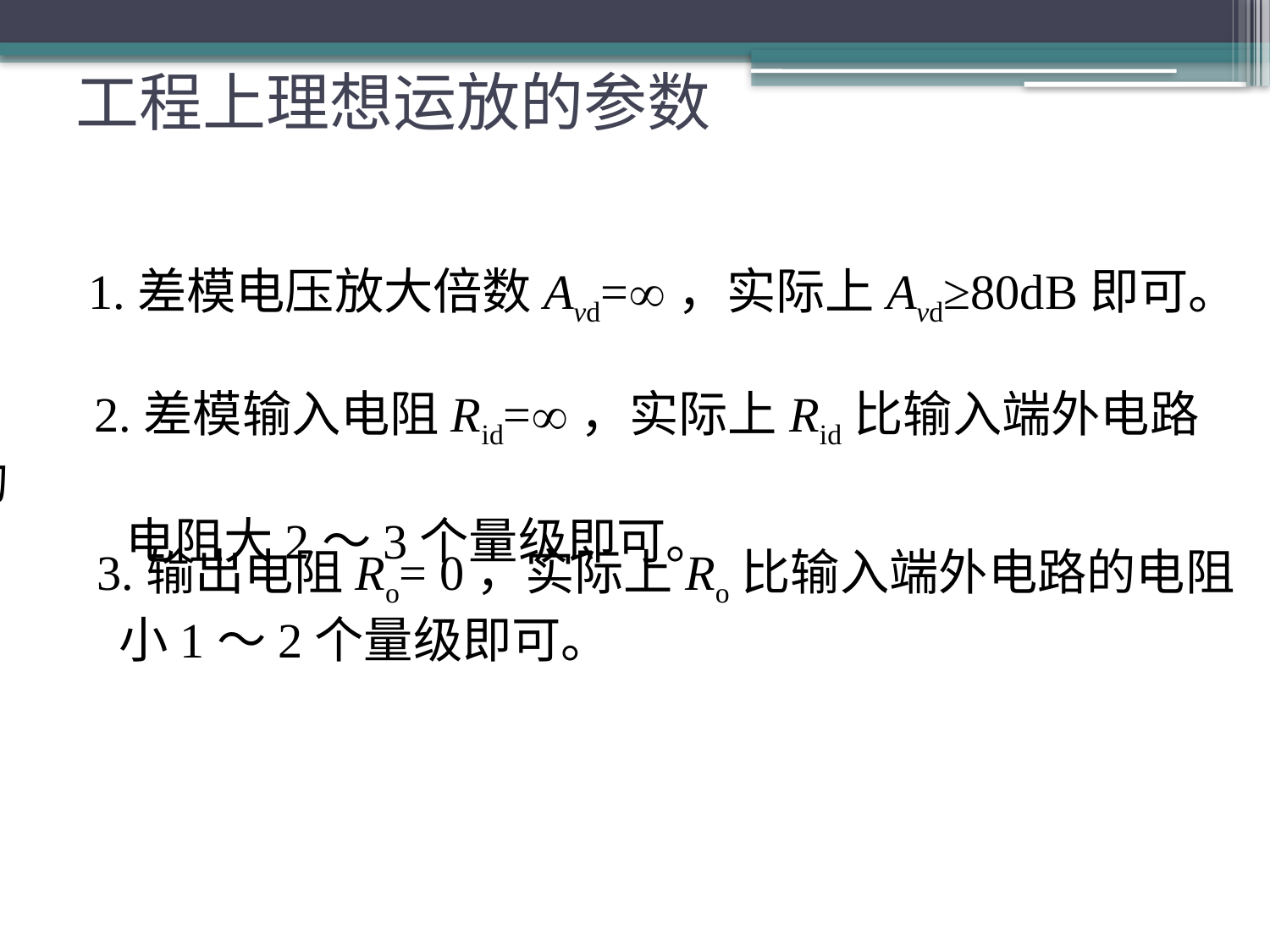

# 工程上理想运放的参数
         1.差模电压放大倍数Avd=∞，实际上Avd≥80dB即可。
           2.差模输入电阻Rid=∞，实际上Rid比输入端外电路的
              电阻大2～3个量级即可。
3.输出电阻Ro= 0，实际上Ro比输入端外电路的电阻      小1～2个量级即可。